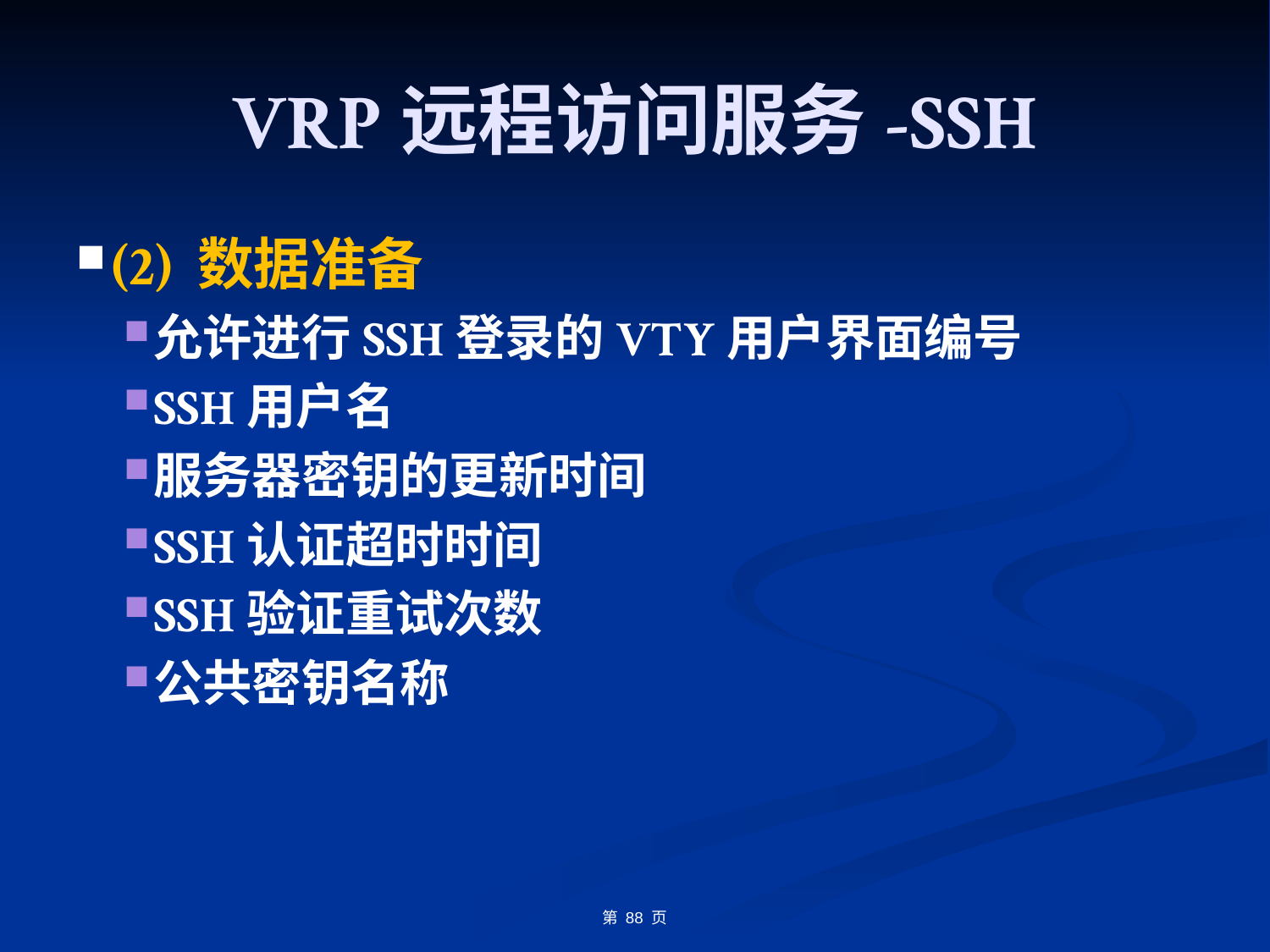

# VRP远程访问服务-SSH
(2) 数据准备
允许进行SSH登录的VTY用户界面编号
SSH用户名
服务器密钥的更新时间
SSH认证超时时间
SSH验证重试次数
公共密钥名称

第 88 页